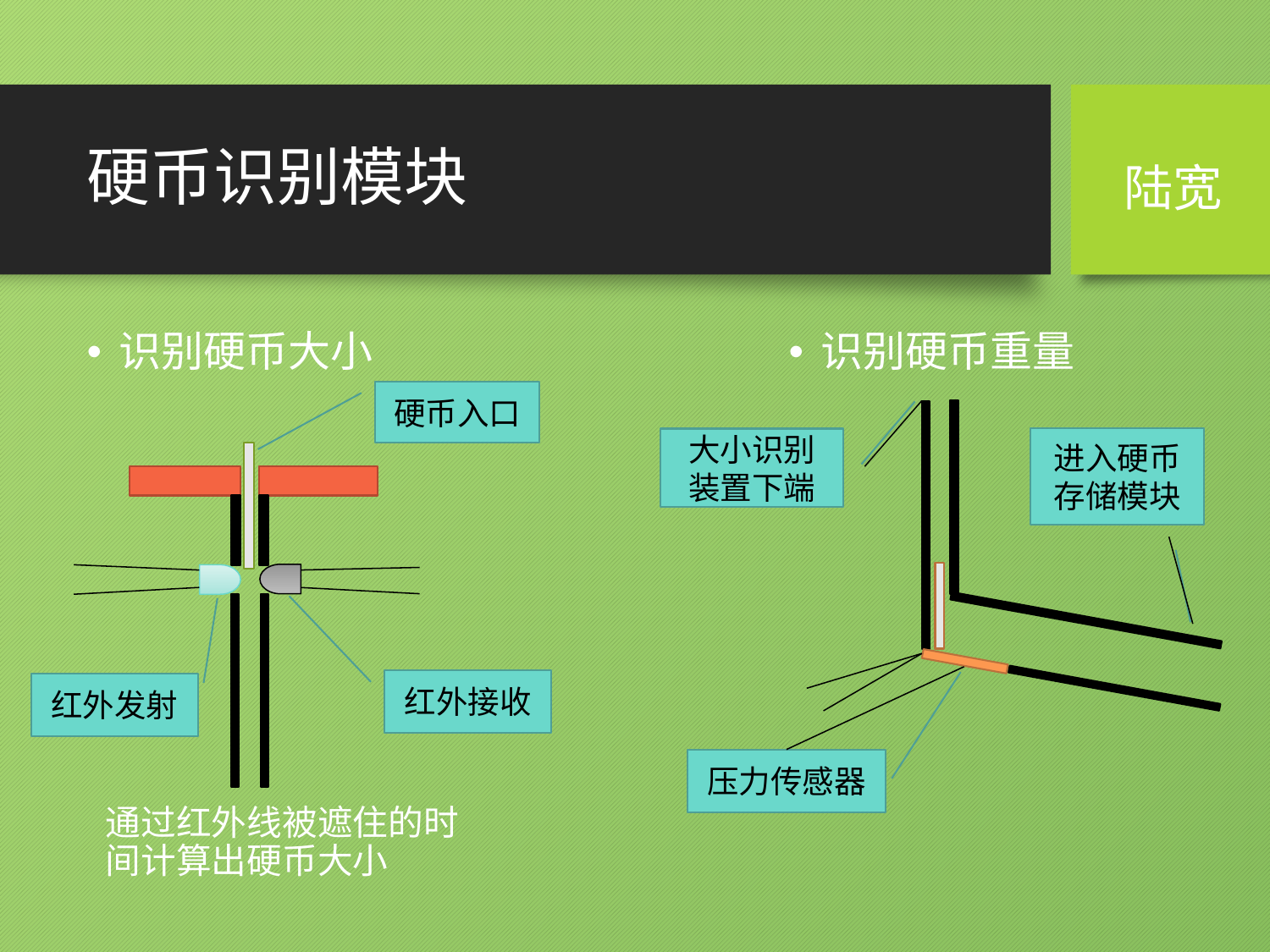

# 硬币识别模块
陆宽
识别硬币大小
识别硬币重量
硬币入口

大小识别装置下端
进入硬币存储模块

红外接收
红外发射

压力传感器
通过红外线被遮住的时间计算出硬币大小